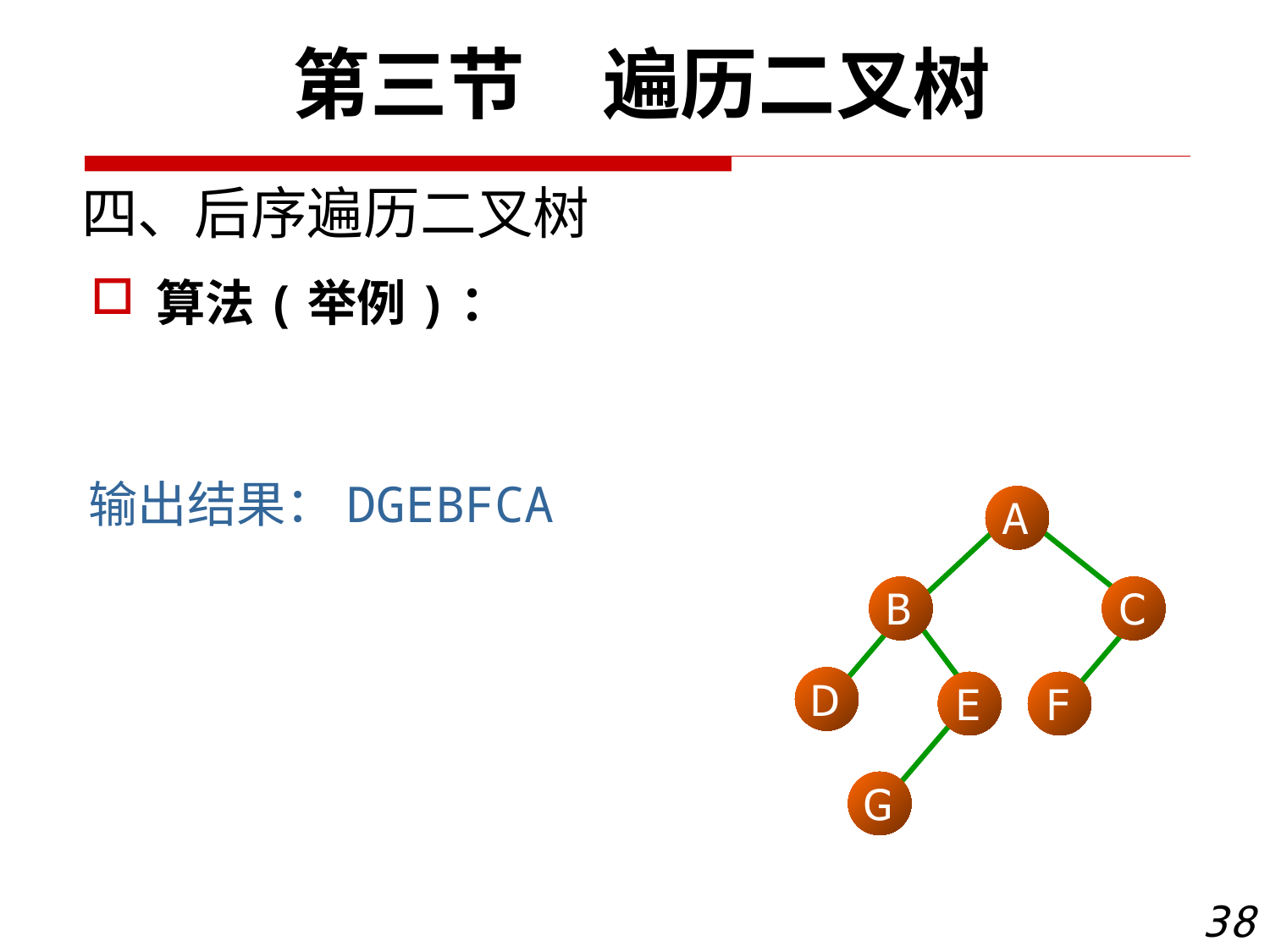

第三节　遍历二叉树
# 四、后序遍历二叉树
算法(举例)：
输出结果：DGEBFCA
A

B
C

D
E
F

G
38